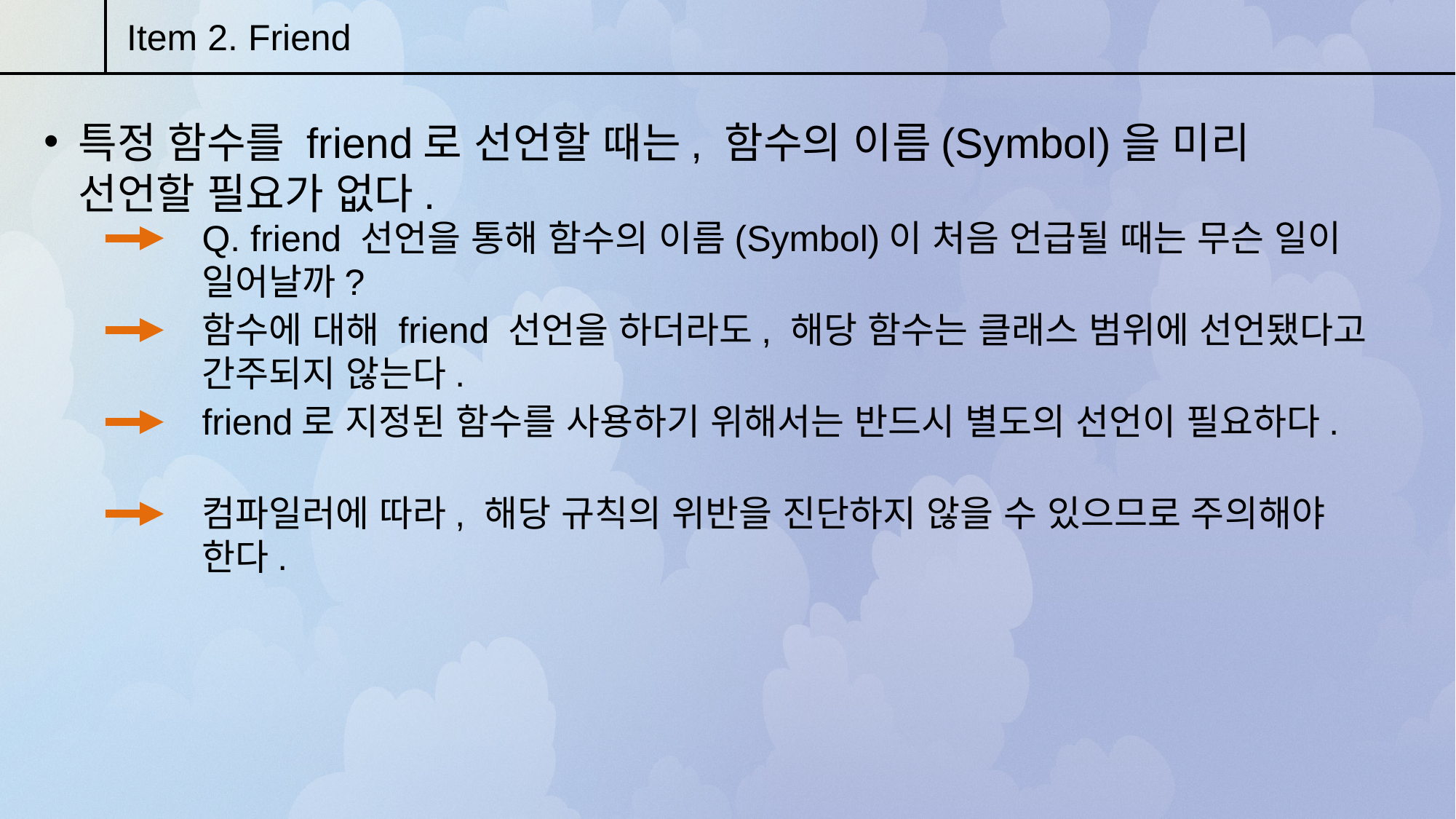

Item 2. Friend
특정 함수를 friend로 선언할 때는, 함수의 이름(Symbol)을 미리 선언할 필요가 없다.
Q. friend 선언을 통해 함수의 이름(Symbol)이 처음 언급될 때는 무슨 일이 일어날까?
함수에 대해 friend 선언을 하더라도, 해당 함수는 클래스 범위에 선언됐다고 간주되지 않는다.
friend로 지정된 함수를 사용하기 위해서는 반드시 별도의 선언이 필요하다.
컴파일러에 따라, 해당 규칙의 위반을 진단하지 않을 수 있으므로 주의해야 한다.